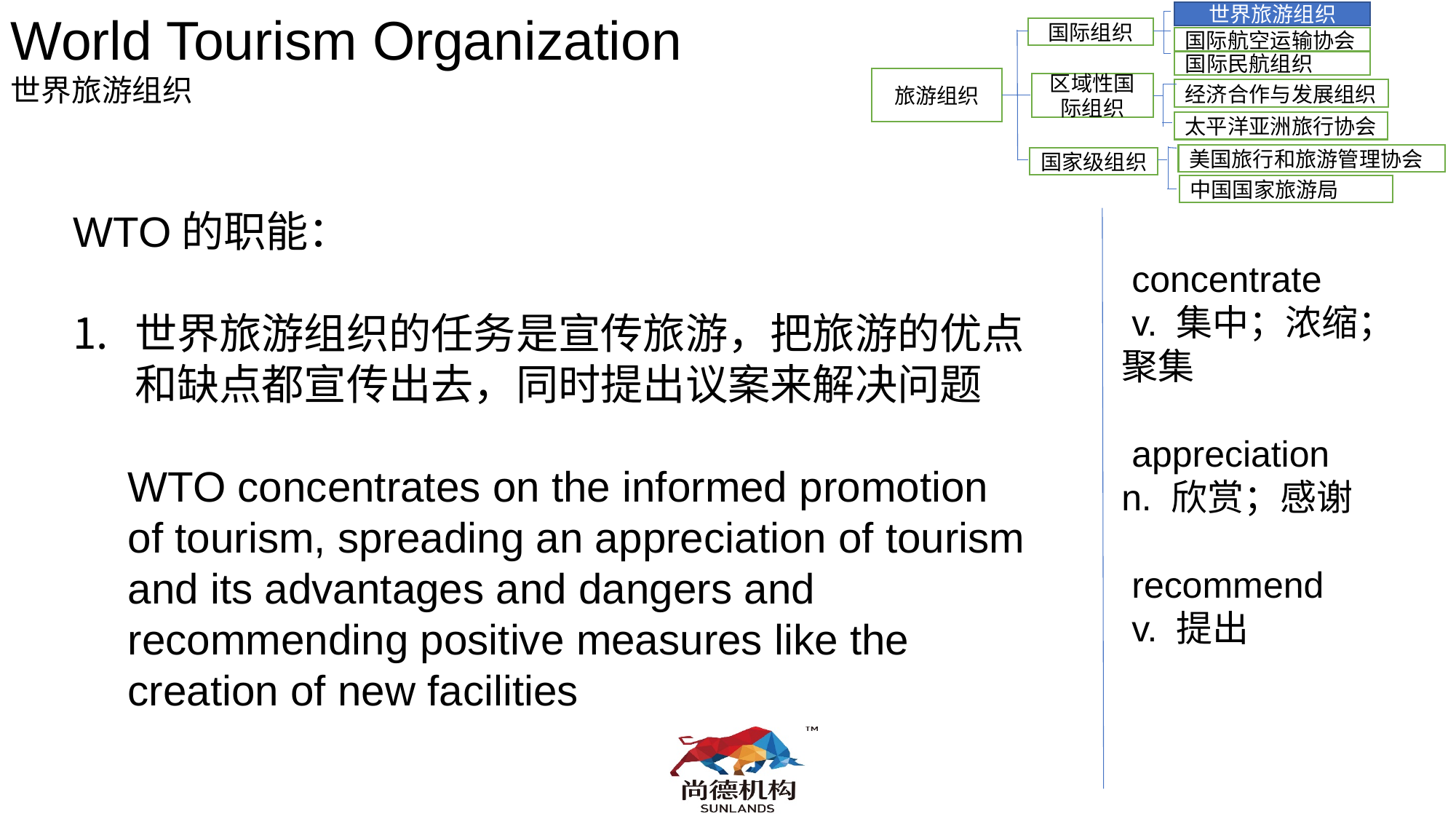

World Tourism Organization
世界旅游组织
世界旅游组织
国际组织
国际航空运输协会
国际民航组织
旅游组织
区域性国际组织
经济合作与发展组织
太平洋亚洲旅行协会
美国旅行和旅游管理协会
国家级组织
中国国家旅游局
WTO的职能：

世界旅游组织的任务是宣传旅游，把旅游的优点和缺点都宣传出去，同时提出议案来解决问题

WTO concentrates on the informed promotion of tourism, spreading an appreciation of tourism and its advantages and dangers and recommending positive measures like the creation of new facilities
 concentrate
 v. 集中；浓缩；聚集

 appreciation
n. 欣赏；感谢

 recommend
 v. 提出